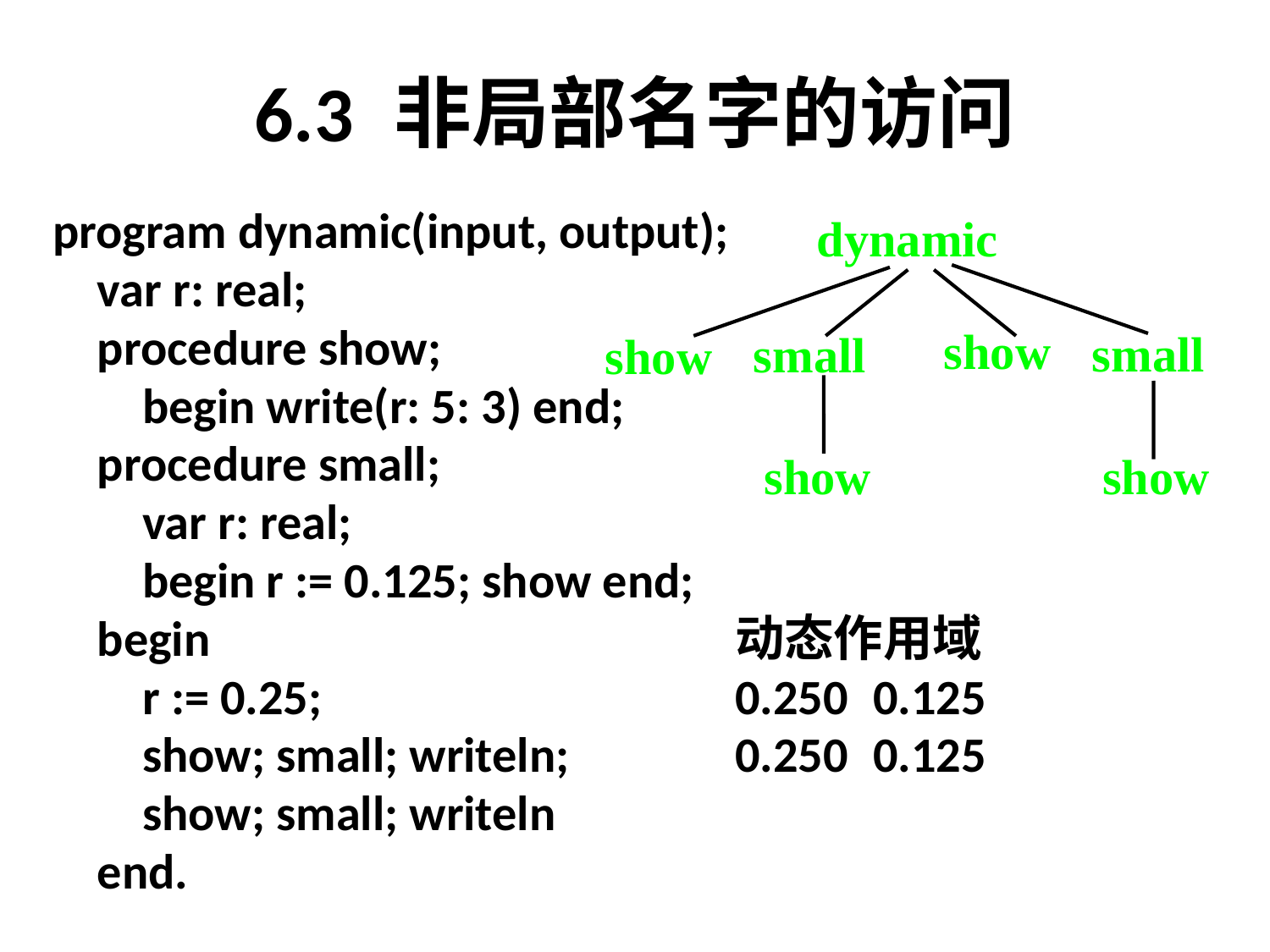

# 6.3 非局部名字的访问
program dynamic(input, output);
    var r: real;
    procedure show;
        begin write(r: 5: 3) end;
    procedure small;
        var r: real;
        begin r := 0.125; show end;
    begin					动态作用域
        r := 0.25;				0.250	 0.125
        show; small; writeln;		0.250	 0.125
        show; small; writeln
    end.
dynamic

show
small
small
show

show
show